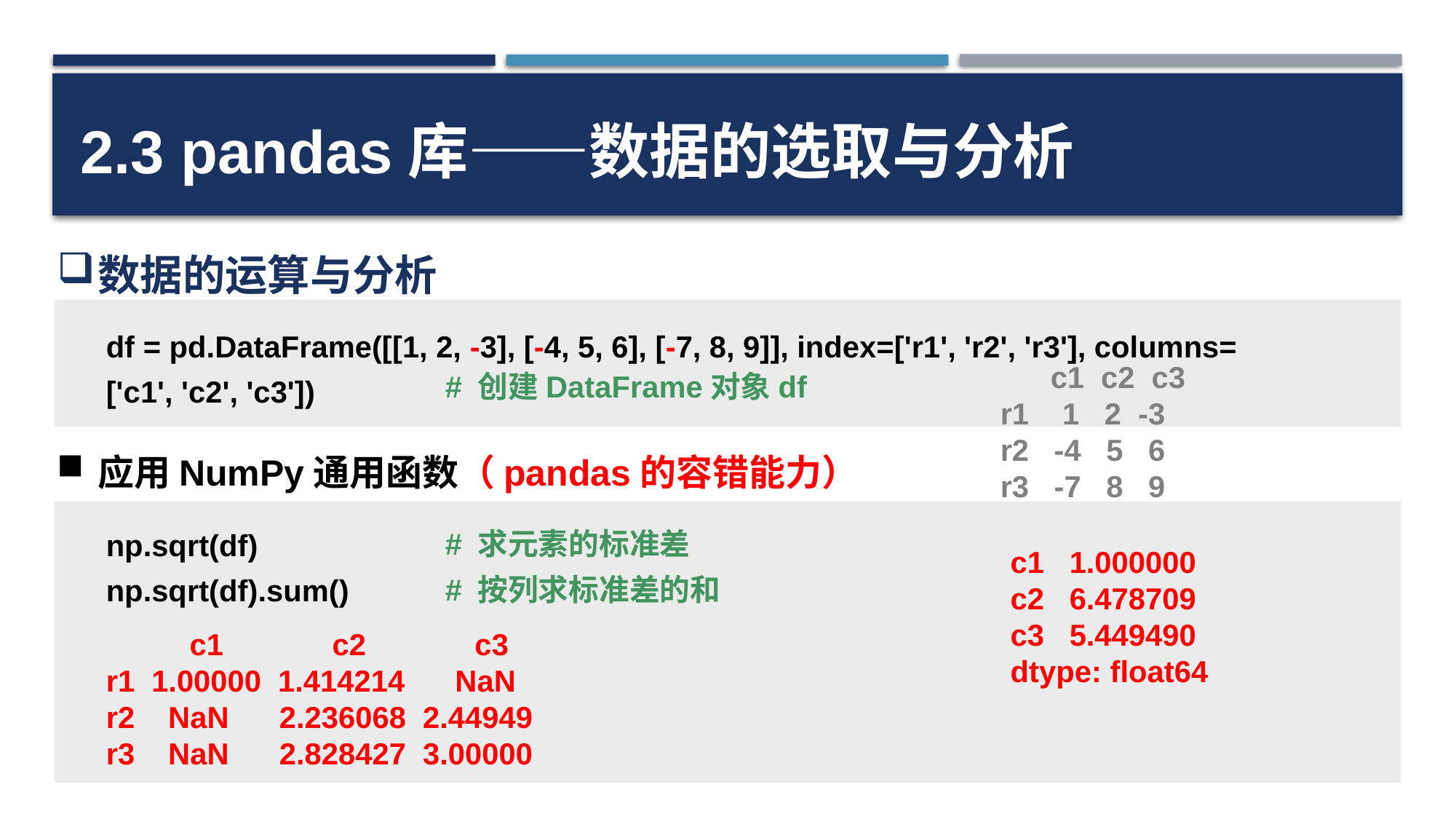

2.3 pandas库——数据的选取与分析
数据的运算与分析

df = pd.DataFrame([[1, 2, -3], [-4, 5, 6], [-7, 8, 9]], index=['r1', 'r2', 'r3'], columns=
['c1', 'c2', 'c3'])
# 创建DataFrame对象df
      c1  c2  c3
r1    1   2  -3
r2   -4   5   6
r3   -7   8   9
应用NumPy通用函数（pandas的容错能力）

# 求元素的标准差
# 按列求标准差的和
np.sqrt(df)
np.sqrt(df).sum()
c1   1.000000
c2   6.478709
c3   5.449490
dtype: float64
          c1             c2             c3
r1  1.00000  1.414214      NaN
r2    NaN      2.236068  2.44949
r3    NaN      2.828427  3.00000
43